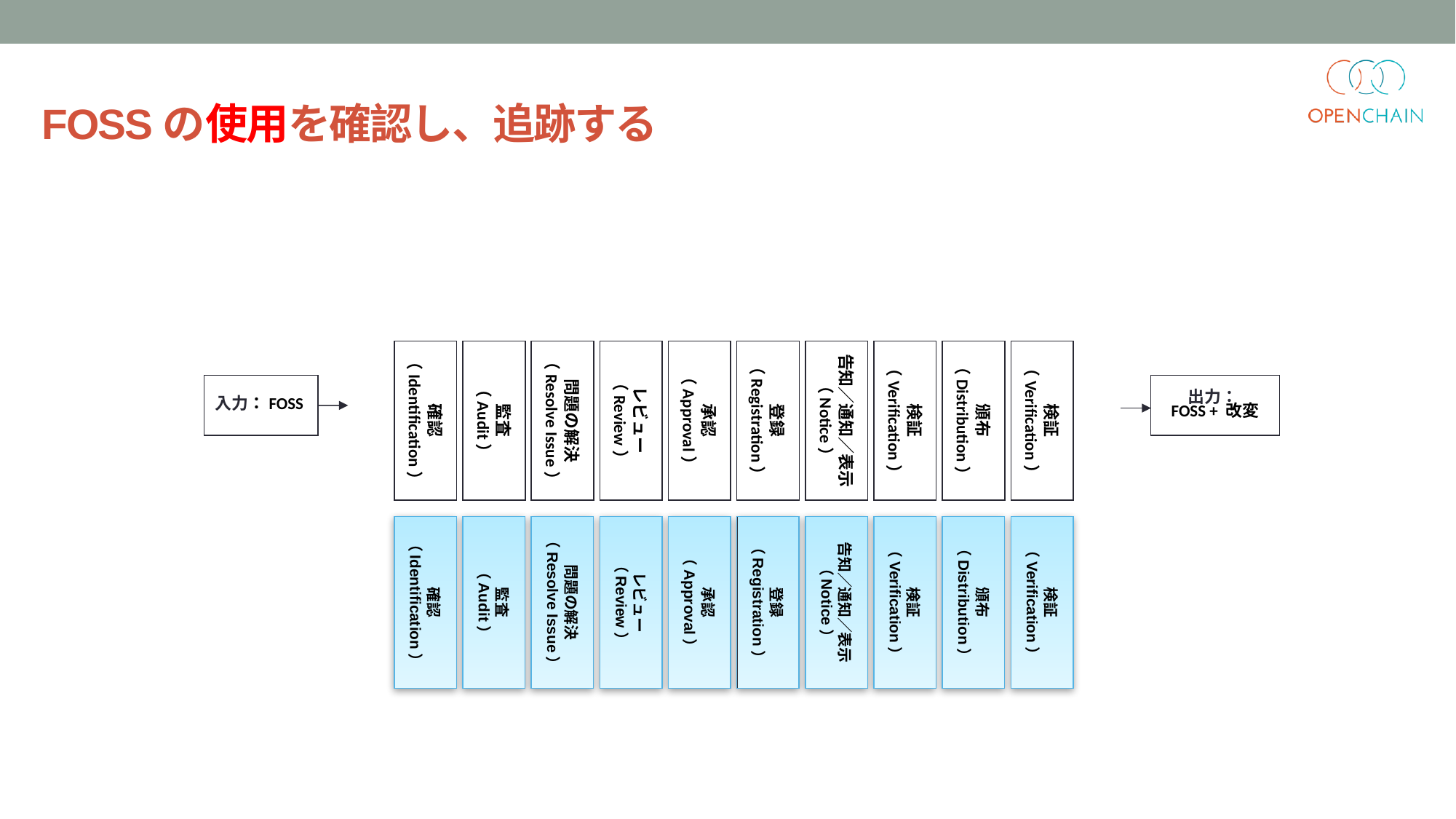

FOSSの使用を確認し、追跡する
出力：
FOSS + 改変
確認
（Identification）
監査
（Audit）
問題の解決
（Resolve Issue）
レビュー
（Review）
承認
（Approval）
登録
（Registration）
告知／通知／表示（Notice）
検証
（Verification）
頒布
（Distribution）
検証
（Verification）
入力：FOSS
確認
（Identification）
監査
（Audit）
問題の解決
（Resolve Issue）
レビュー
（Review）
承認
（Approval）
登録
（Registration）
告知／通知／表示
（Notice）
検証
（Verification）
頒布
（Distribution）
検証
（Verification）